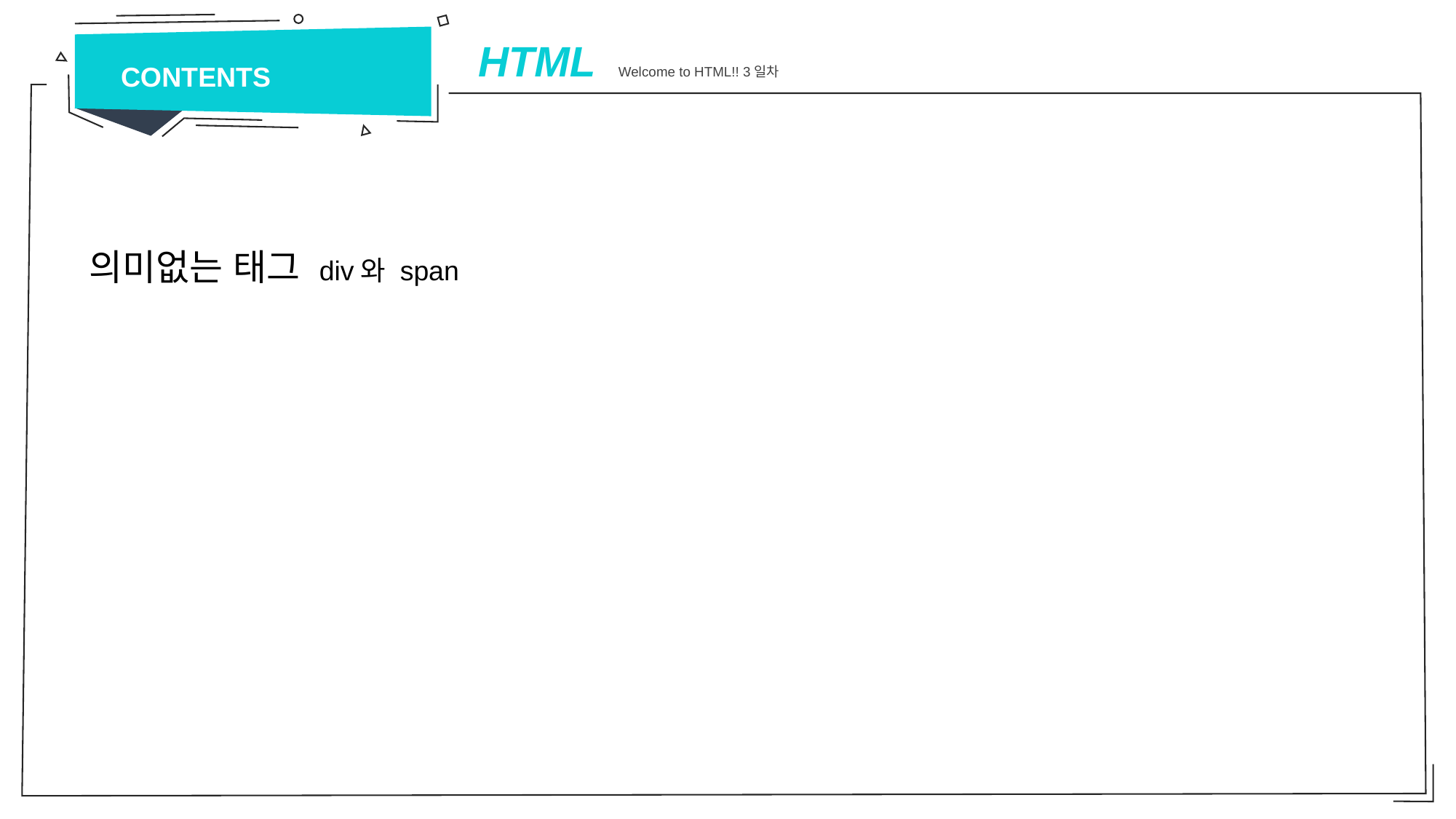

HTML  Welcome to HTML!! 3일차

CONTENTS

의미없는 태그 div와 span